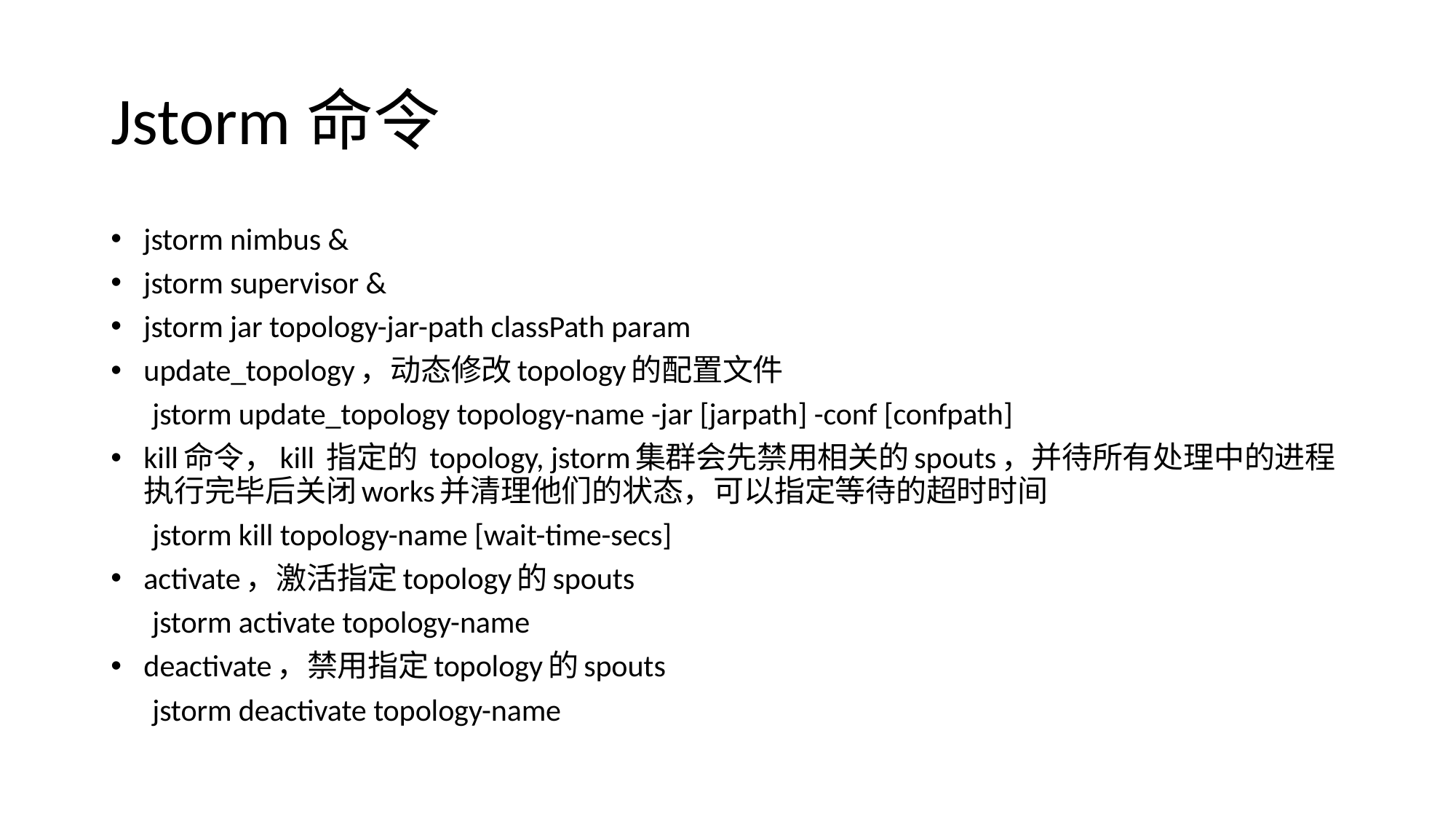

# Jstorm命令
jstorm nimbus &
jstorm supervisor &
jstorm jar topology-jar-path classPath param
update_topology，动态修改topology的配置文件
      jstorm update_topology topology-name -jar [jarpath] -conf [confpath]
kill命令，kill 指定的 topology, jstorm集群会先禁用相关的spouts，并待所有处理中的进程执行完毕后关闭works并清理他们的状态，可以指定等待的超时时间
      jstorm kill topology-name [wait-time-secs]
activate，激活指定topology的spouts
      jstorm activate topology-name
deactivate，禁用指定topology的spouts
      jstorm deactivate topology-name